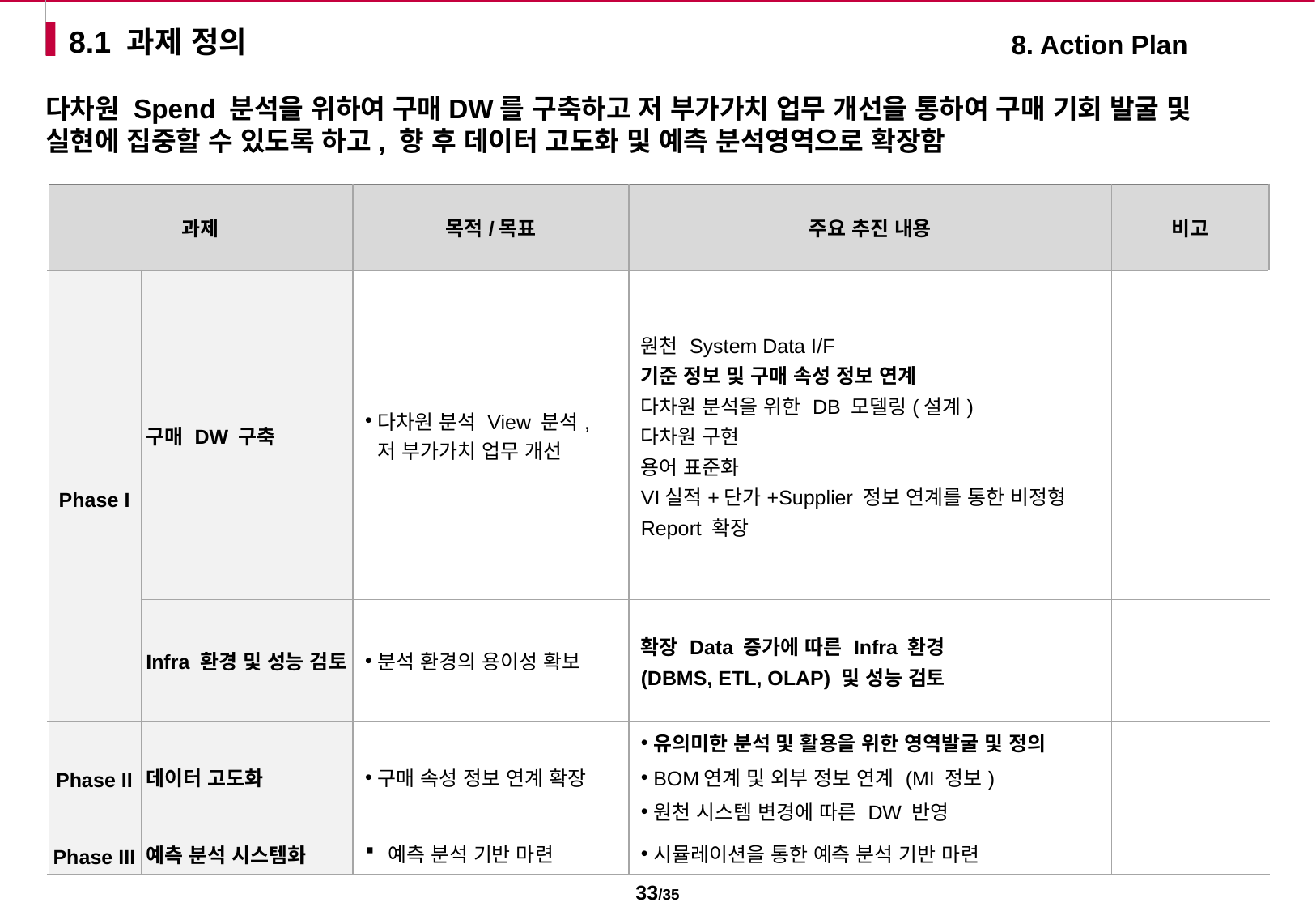

# 8.1 과제 정의
8. Action Plan
다차원 Spend 분석을 위하여 구매DW를 구축하고 저 부가가치 업무 개선을 통하여 구매 기회 발굴 및 실현에 집중할 수 있도록 하고, 향 후 데이터 고도화 및 예측 분석영역으로 확장함
| 과제 |  | 목적/목표 | 주요 추진 내용 | 비고 |
| --- | --- | --- | --- | --- |
| Phase I | 구매 DW 구축 | 다차원 분석 View 분석, 저 부가가치 업무 개선 | 원천 System Data I/F 기준 정보 및 구매 속성 정보 연계 다차원 분석을 위한 DB 모델링(설계) 다차원 구현 용어 표준화 VI실적+단가+Supplier 정보 연계를 통한 비정형 Report 확장 |  |
|  | Infra 환경 및 성능 검토 | 분석 환경의 용이성 확보 | 확장 Data 증가에 따른 Infra 환경 (DBMS, ETL, OLAP) 및 성능 검토 |  |
| Phase II | 데이터 고도화 | 구매 속성 정보 연계 확장 | 유의미한 분석 및 활용을 위한 영역발굴 및 정의 BOM연계 및 외부 정보 연계 (MI 정보) 원천 시스템 변경에 따른 DW 반영 |  |
| Phase III | 예측 분석 시스템화 | 예측 분석 기반 마련 | 시뮬레이션을 통한 예측 분석 기반 마련 |  |